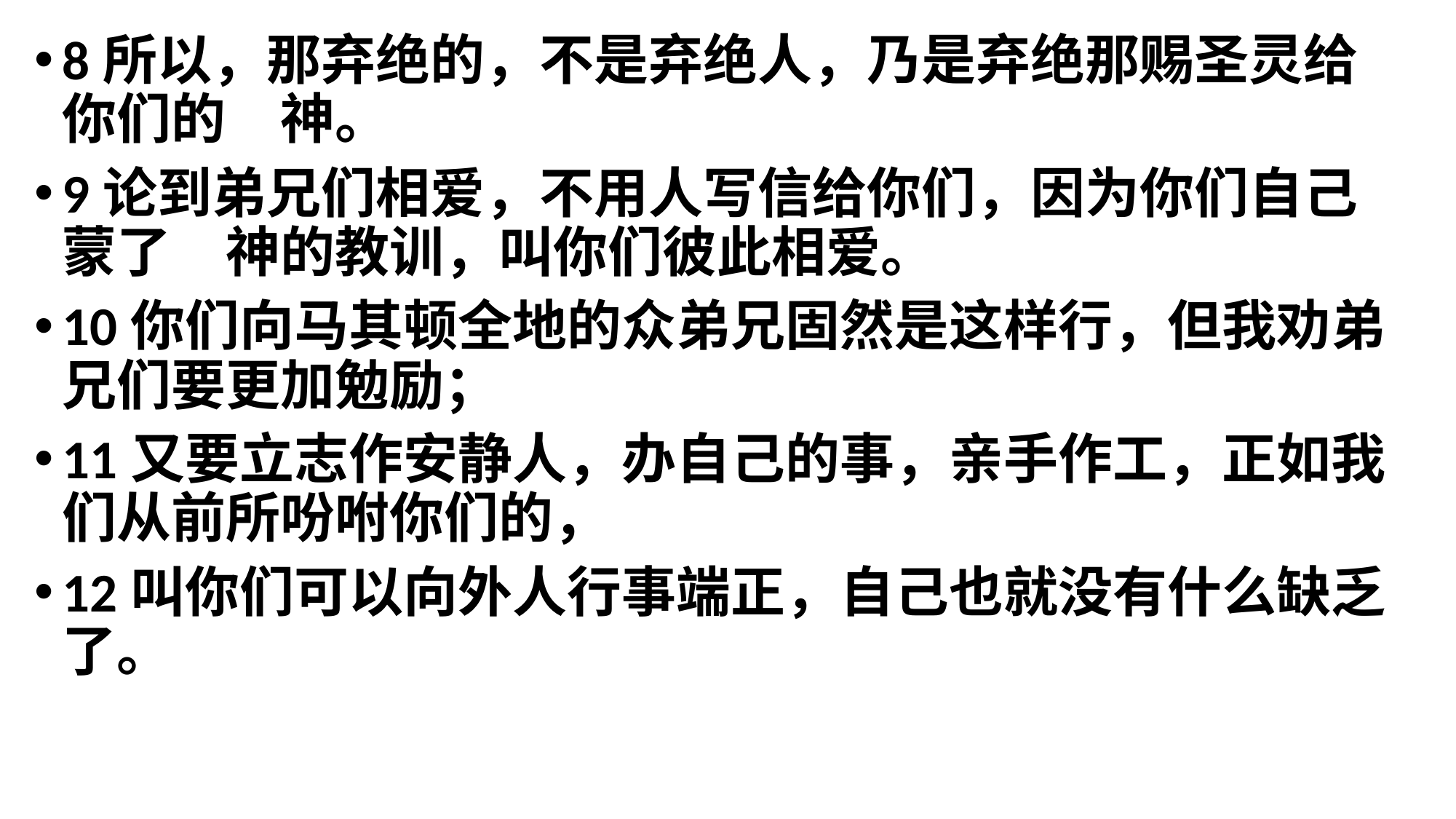

8所以，那弃绝的，不是弃绝人，乃是弃绝那赐圣灵给你们的　神。
9论到弟兄们相爱，不用人写信给你们，因为你们自己蒙了　神的教训，叫你们彼此相爱。
10你们向马其顿全地的众弟兄固然是这样行，但我劝弟兄们要更加勉励；
11又要立志作安静人，办自己的事，亲手作工，正如我们从前所吩咐你们的，
12叫你们可以向外人行事端正，自己也就没有什么缺乏了。